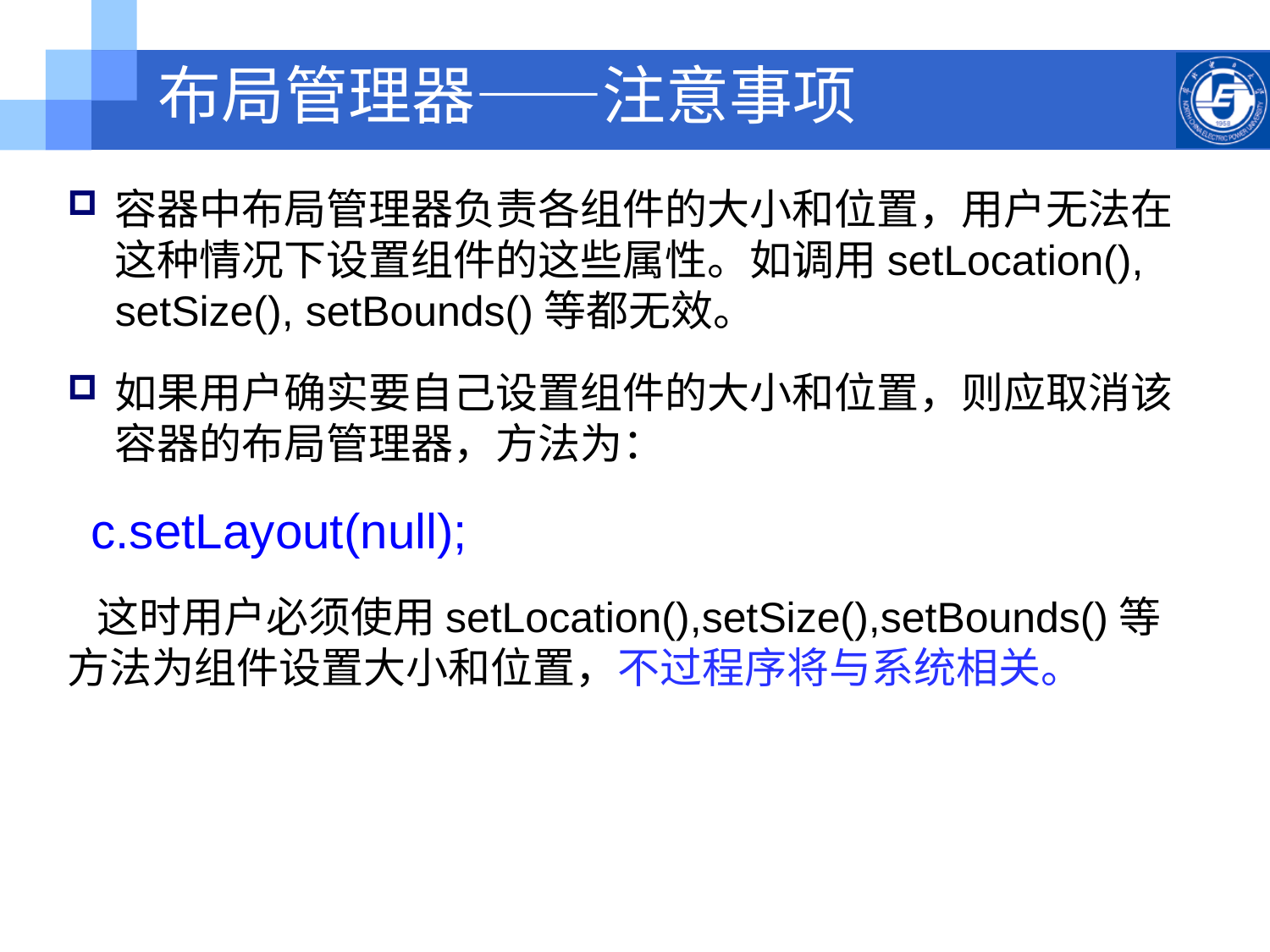

布局管理器——注意事项
容器中布局管理器负责各组件的大小和位置，用户无法在这种情况下设置组件的这些属性。如调用setLocation(), setSize(), setBounds()等都无效。
如果用户确实要自己设置组件的大小和位置，则应取消该容器的布局管理器，方法为：
  c.setLayout(null);
  这时用户必须使用setLocation(),setSize(),setBounds()等方法为组件设置大小和位置，不过程序将与系统相关。